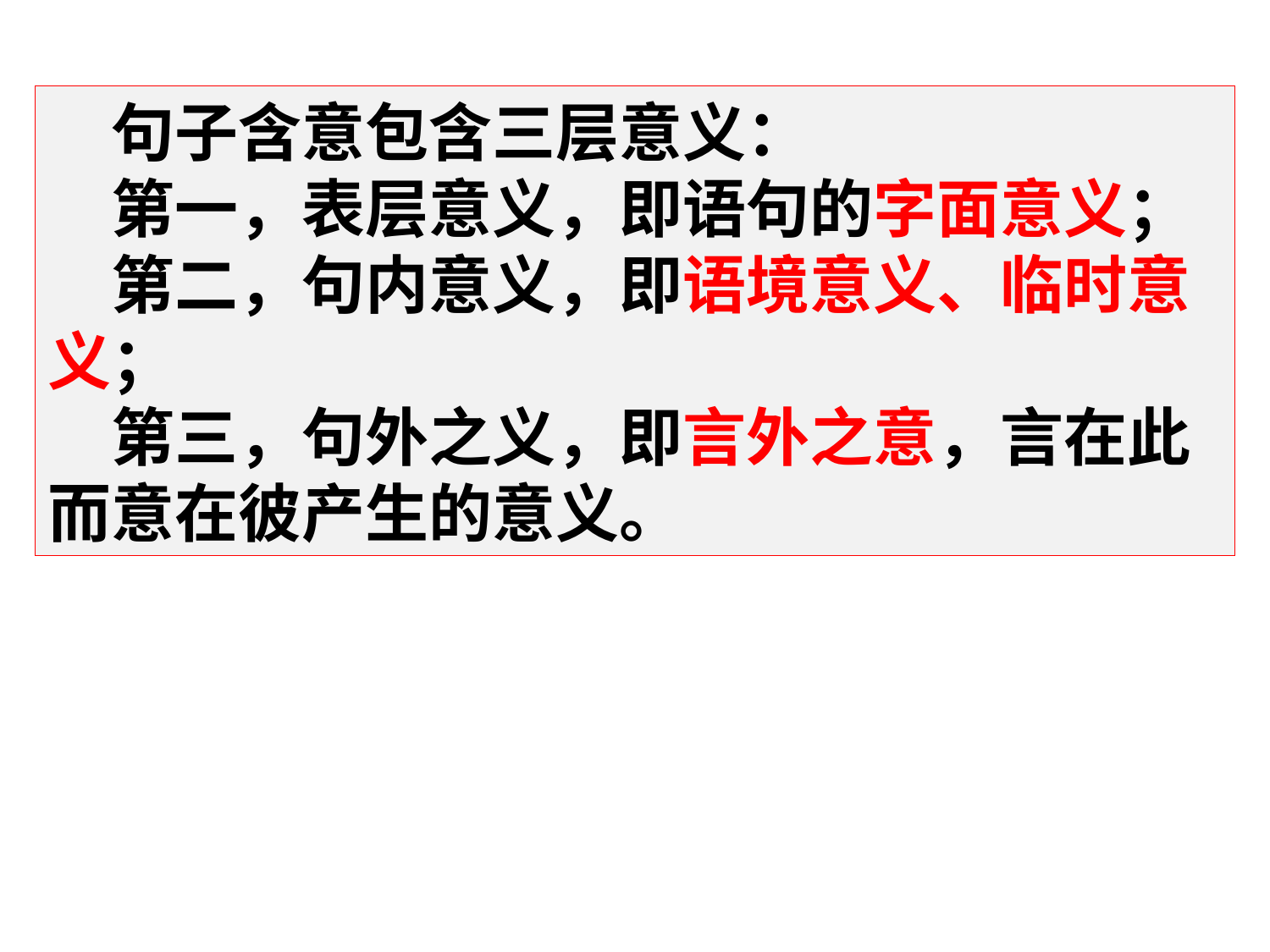

句子含意包含三层意义：
第一，表层意义，即语句的字面意义；
第二，句内意义，即语境意义、临时意义；
第三，句外之义，即言外之意，言在此而意在彼产生的意义。